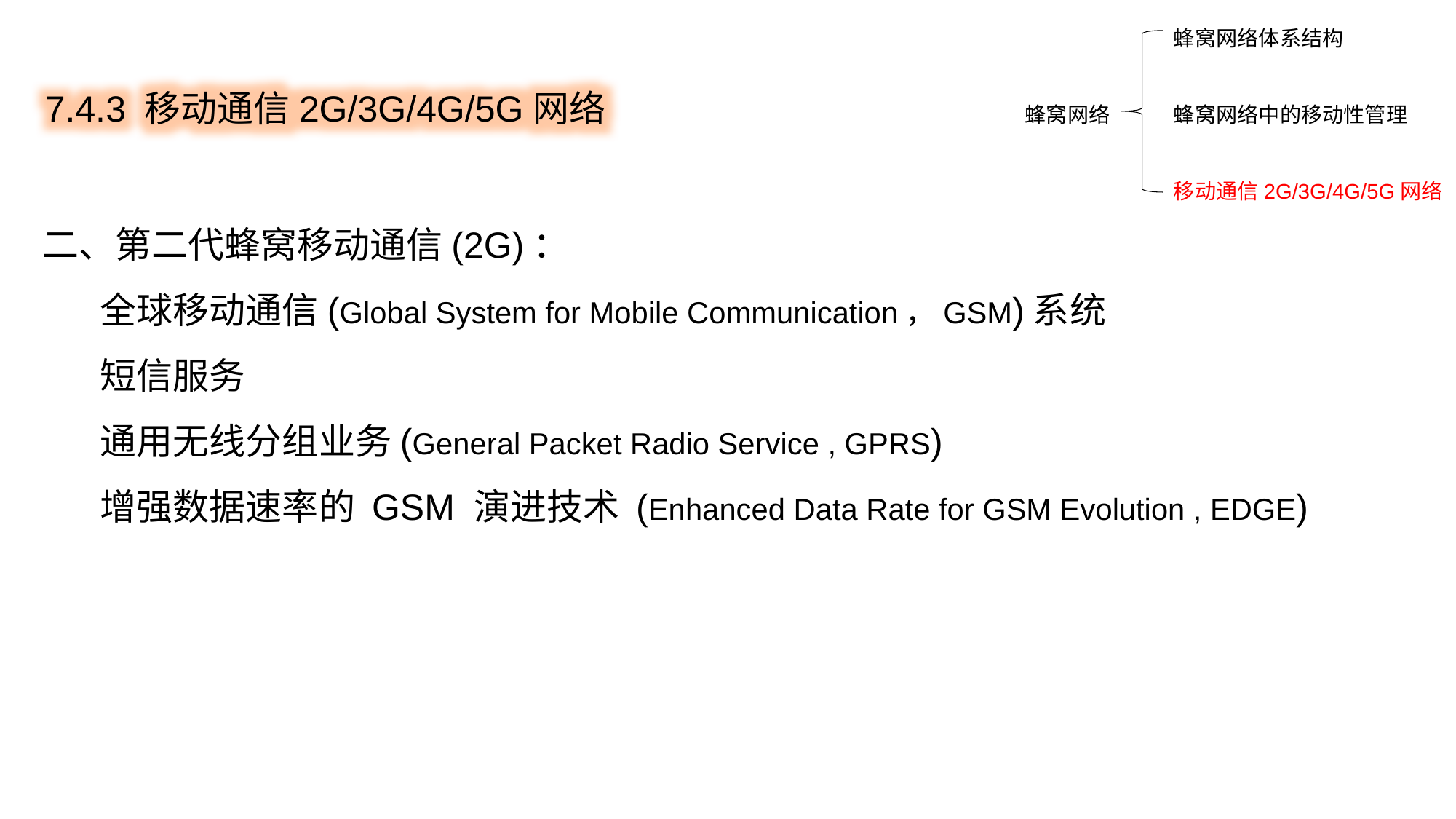

蜂窝网络体系结构

蜂窝网络中的移动性管理

移动通信2G/3G/4G/5G网络

7.4.3 移动通信2G/3G/4G/5G网络
蜂窝网络
二、第二代蜂窝移动通信(2G)：
      全球移动通信(Global System for Mobile Communication，GSM)系统
      短信服务
      通用无线分组业务(General Packet Radio Service , GPRS)
      增强数据速率的 GSM 演进技术 (Enhanced Data Rate for GSM Evolution , EDGE)